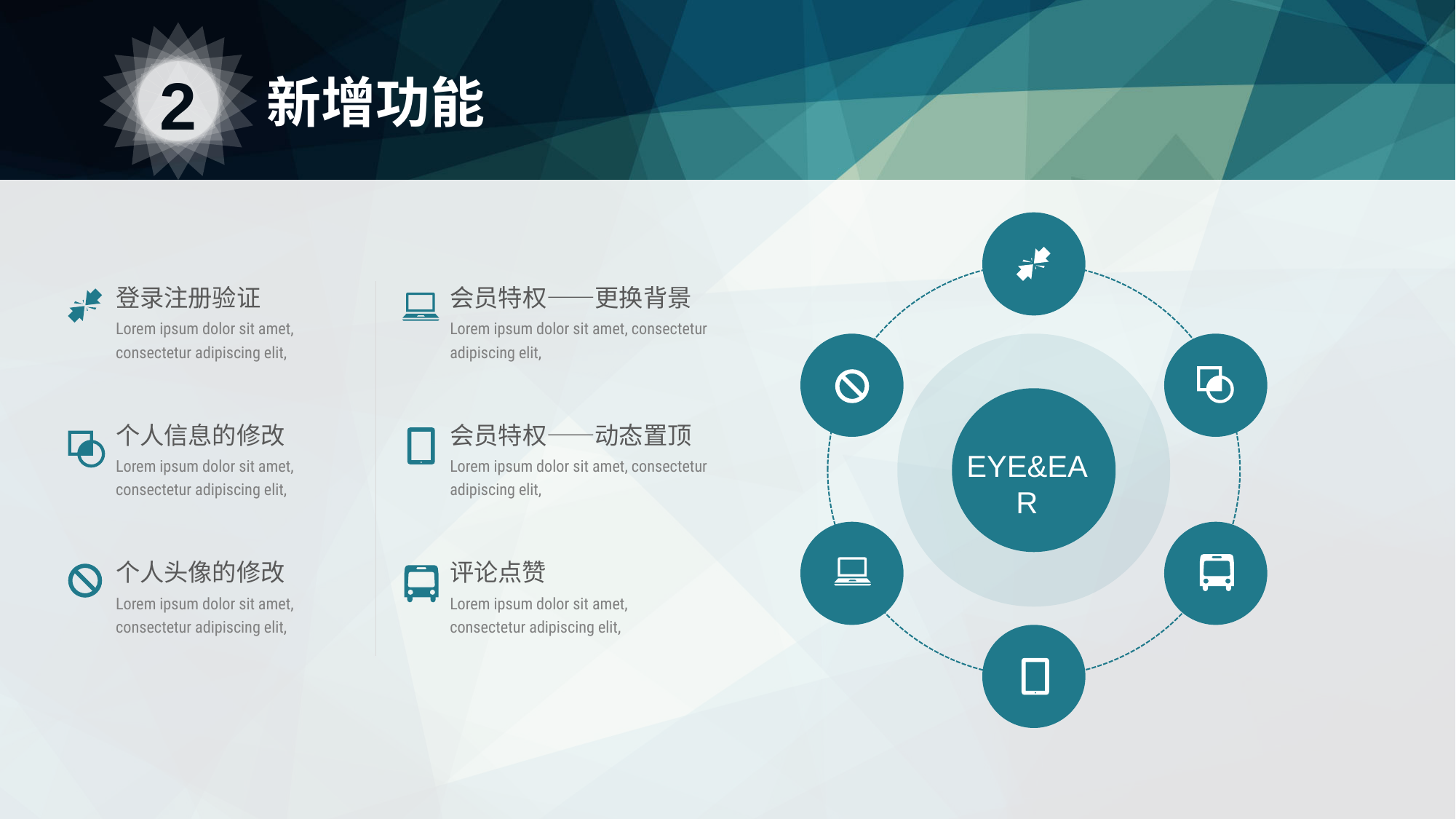

2
新增功能

登录注册验证
Lorem ipsum dolor sit amet, consectetur adipiscing elit,
会员特权——更换背景
Lorem ipsum dolor sit amet, consectetur adipiscing elit,

个人信息的修改
Lorem ipsum dolor sit amet, consectetur adipiscing elit,
会员特权——动态置顶
Lorem ipsum dolor sit amet, consectetur adipiscing elit,

EYE&EAR

评论点赞
Lorem ipsum dolor sit amet, consectetur adipiscing elit,
个人头像的修改
Lorem ipsum dolor sit amet, consectetur adipiscing elit,